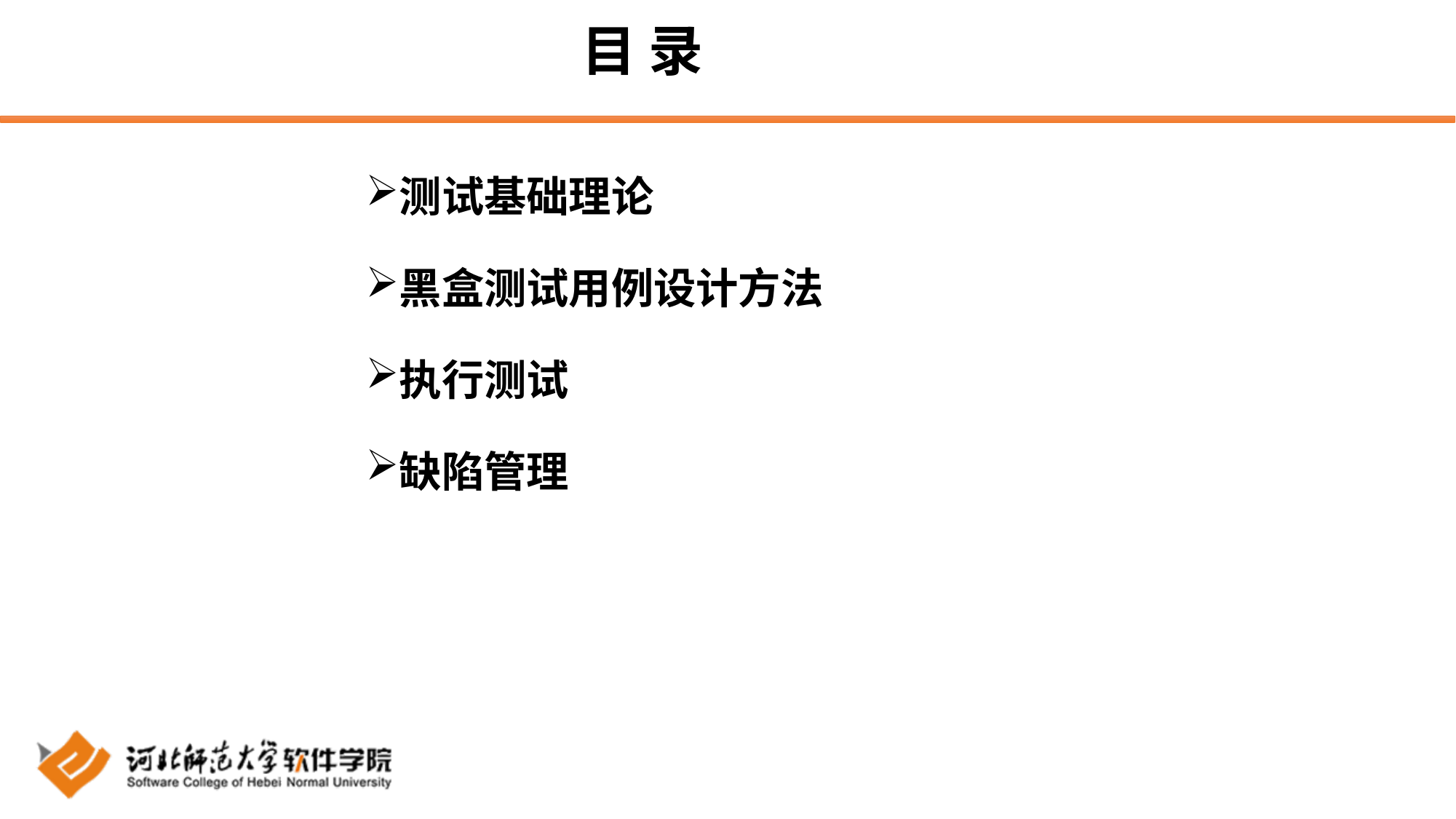

# 目 录
测试基础理论
黑盒测试用例设计方法
执行测试
缺陷管理